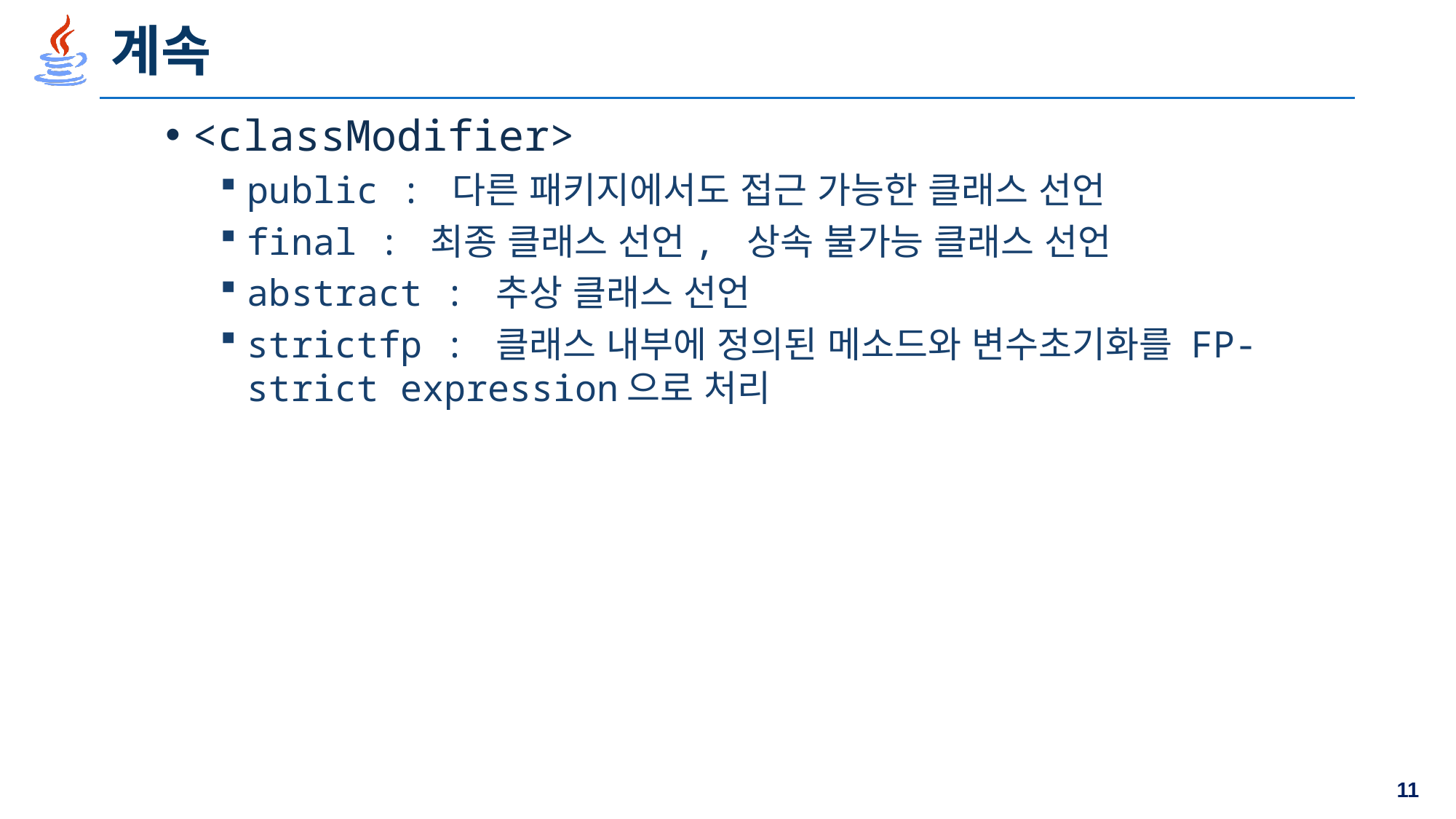

# 계속
<classModifier>
public : 다른 패키지에서도 접근 가능한 클래스 선언
final : 최종 클래스 선언, 상속 불가능 클래스 선언
abstract : 추상 클래스 선언
strictfp : 클래스 내부에 정의된 메소드와 변수초기화를 FP-strict expression으로 처리
11